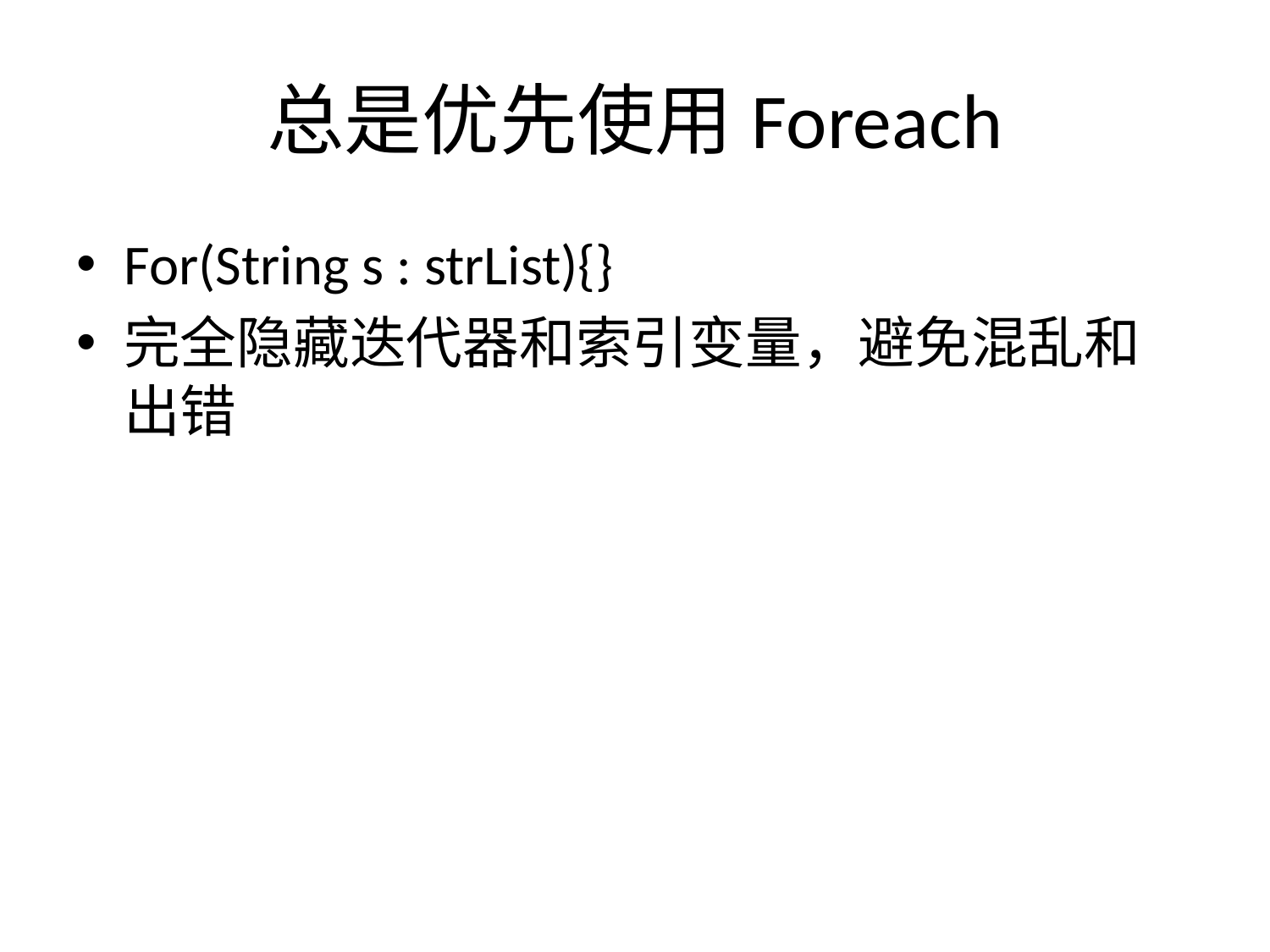

# 总是优先使用Foreach
For(String s : strList){}
完全隐藏迭代器和索引变量，避免混乱和出错